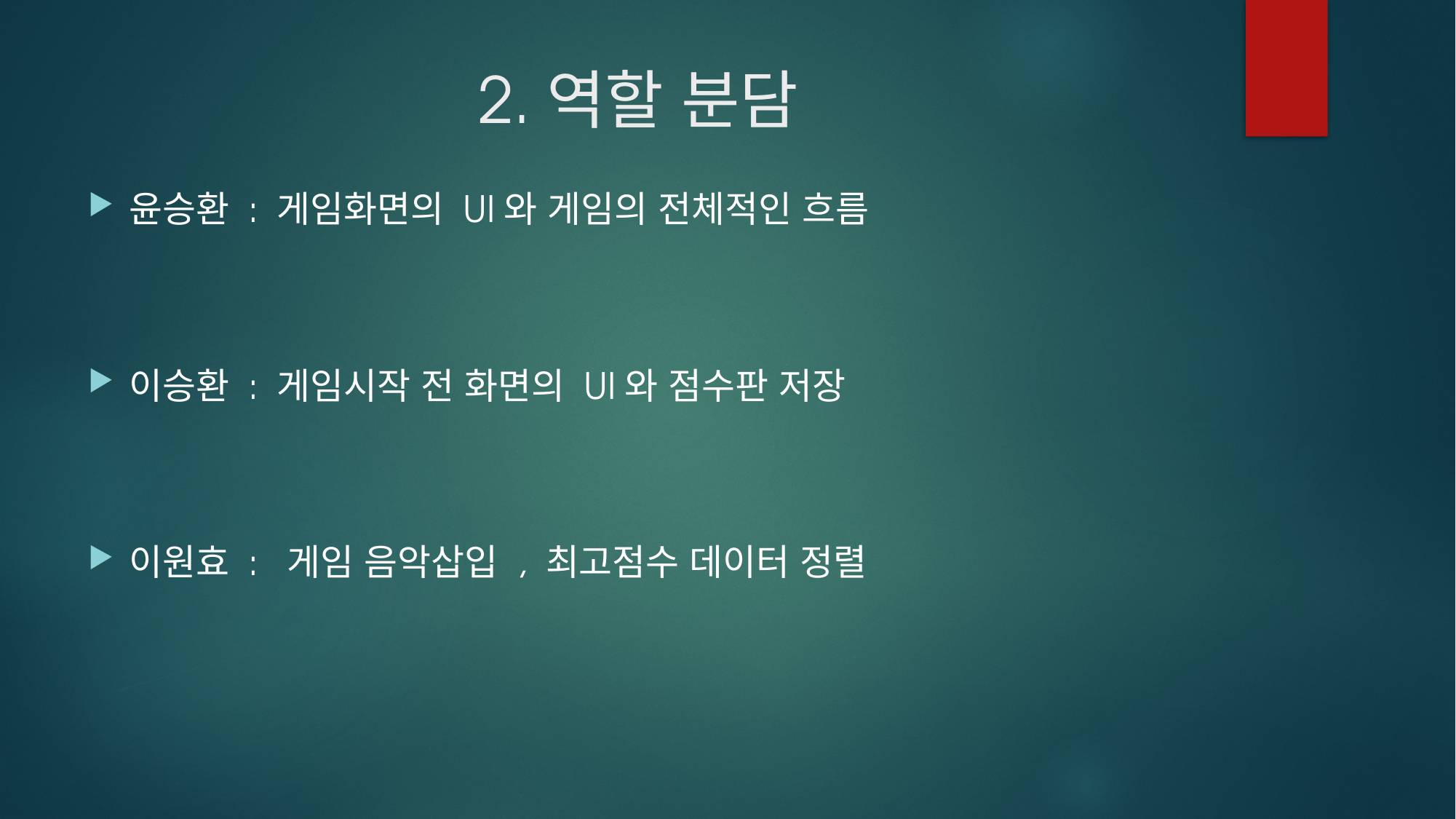

# 2.역할 분담
윤승환 : 게임화면의 UI와 게임의 전체적인 흐름

이승환 : 게임시작 전 화면의 UI와 점수판 저장

이원효 :  게임 음악삽입 , 최고점수 데이터 정렬